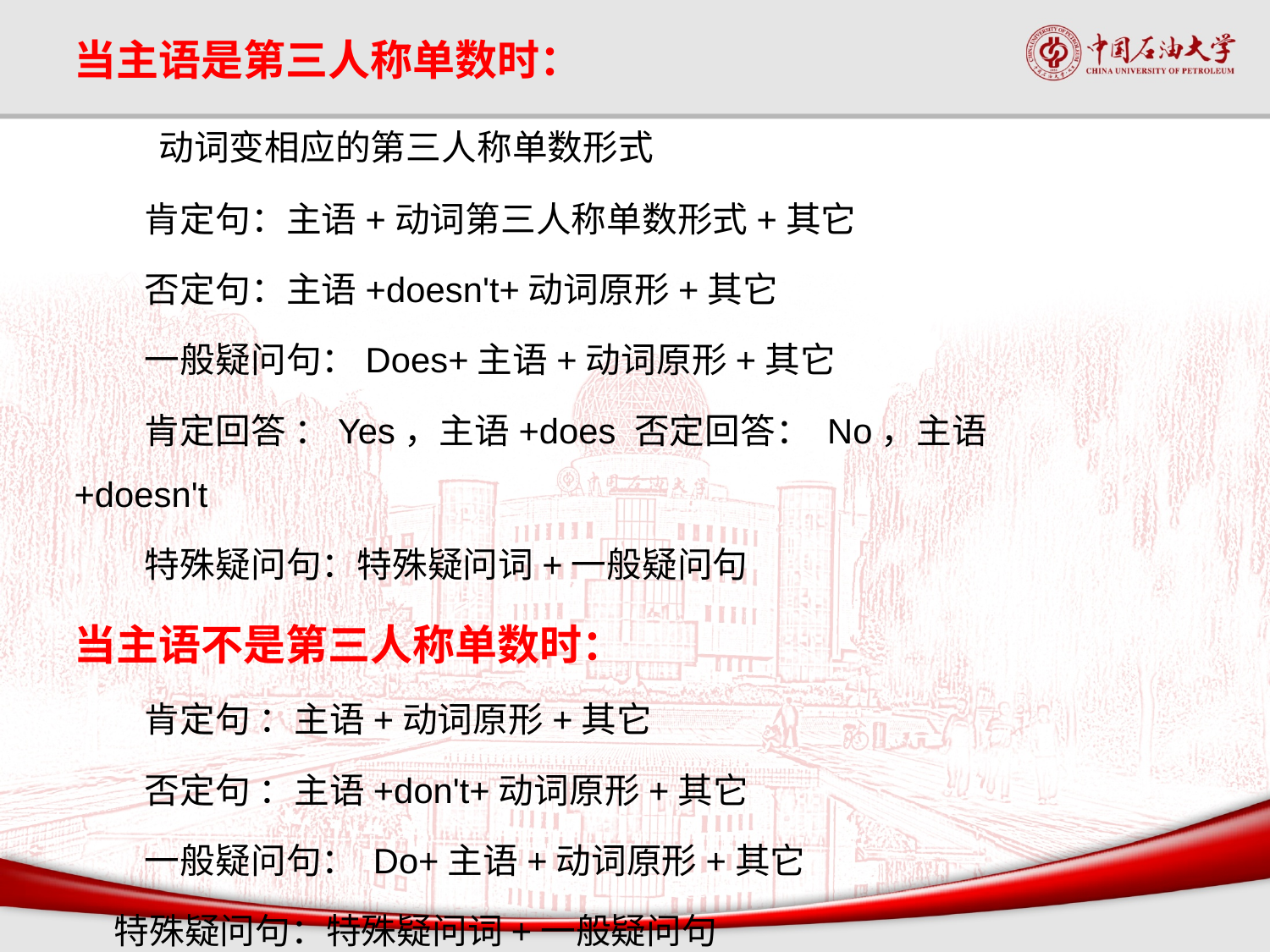

当主语是第三人称单数时：
　　动词变相应的第三人称单数形式
　　肯定句：主语+动词第三人称单数形式+其它
　　否定句：主语+doesn't+动词原形+其它
　　一般疑问句：Does+主语+动词原形+其它
　　肯定回答 ：Yes，主语+does 否定回答： No，主语+doesn't
　　特殊疑问句：特殊疑问词+一般疑问句
当主语不是第三人称单数时：
　　肯定句 ：主语+动词原形+其它
　　否定句 ：主语+don't+动词原形+其它
　　一般疑问句： Do+主语+动词原形+其它
    特殊疑问句：特殊疑问词+一般疑问句